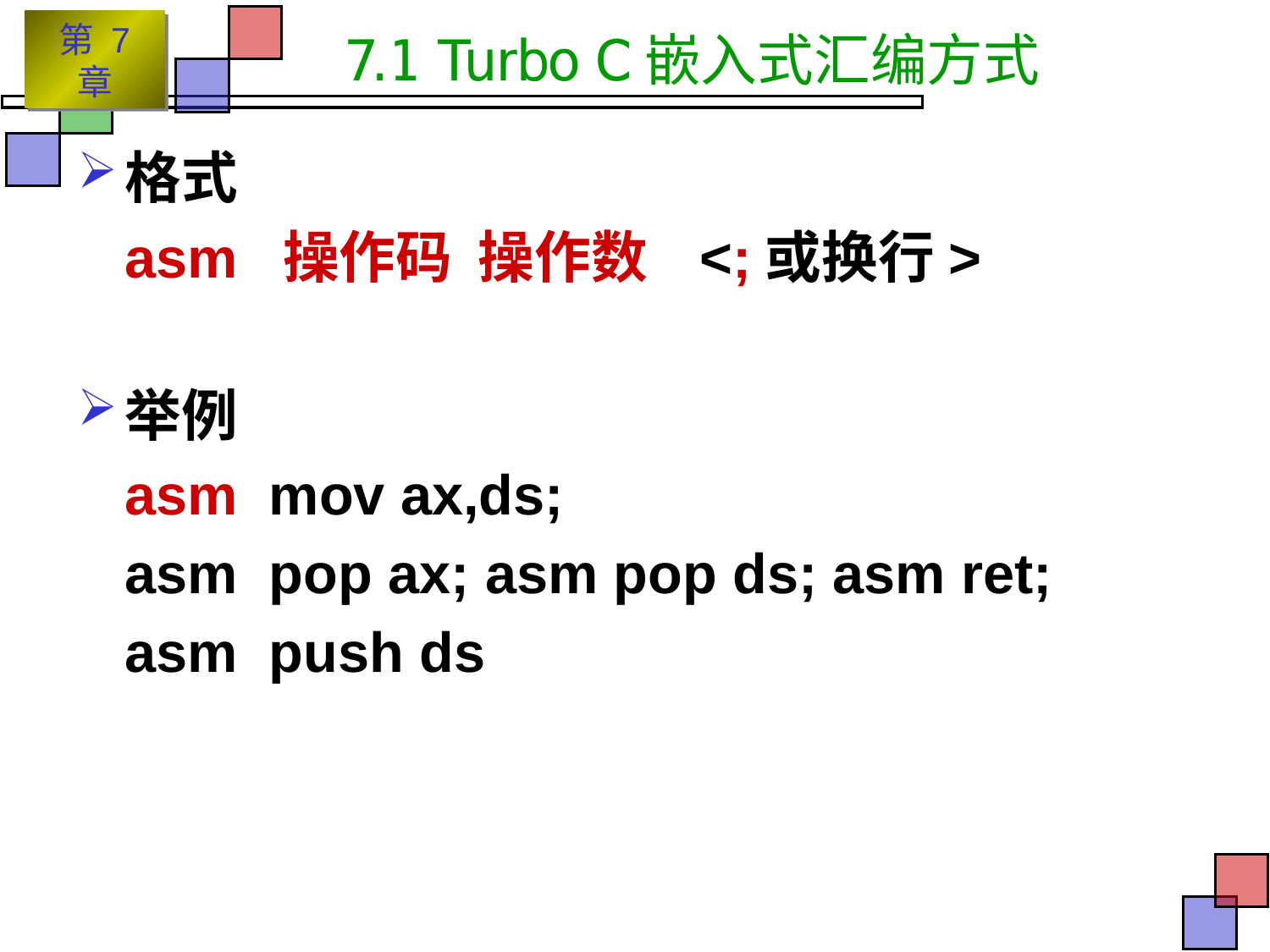

# 7.1 Turbo C嵌入式汇编方式
格式
	asm  操作码  操作数   <;或换行>

举例
	asm  mov ax,ds;
	asm  pop ax; asm pop ds; asm ret;
	asm  push ds